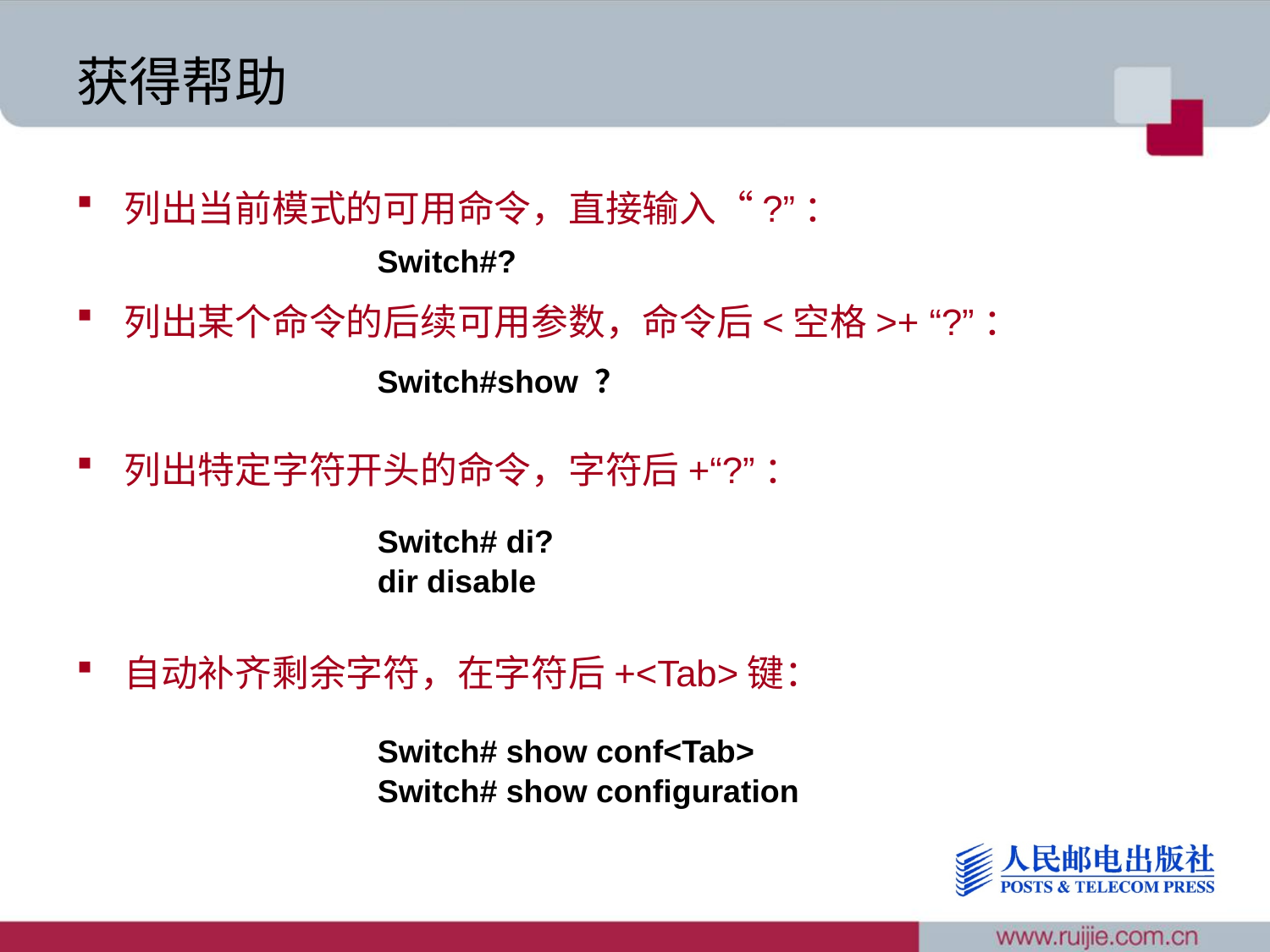

# 获得帮助
列出当前模式的可用命令，直接输入“?”：

列出某个命令的后续可用参数，命令后<空格>+ “?”：

列出特定字符开头的命令，字符后+“?”：

自动补齐剩余字符，在字符后+<Tab>键：

Switch#?

Switch#show ？
Switch# di?
dir disable
Switch# show conf<Tab>
Switch# show configuration